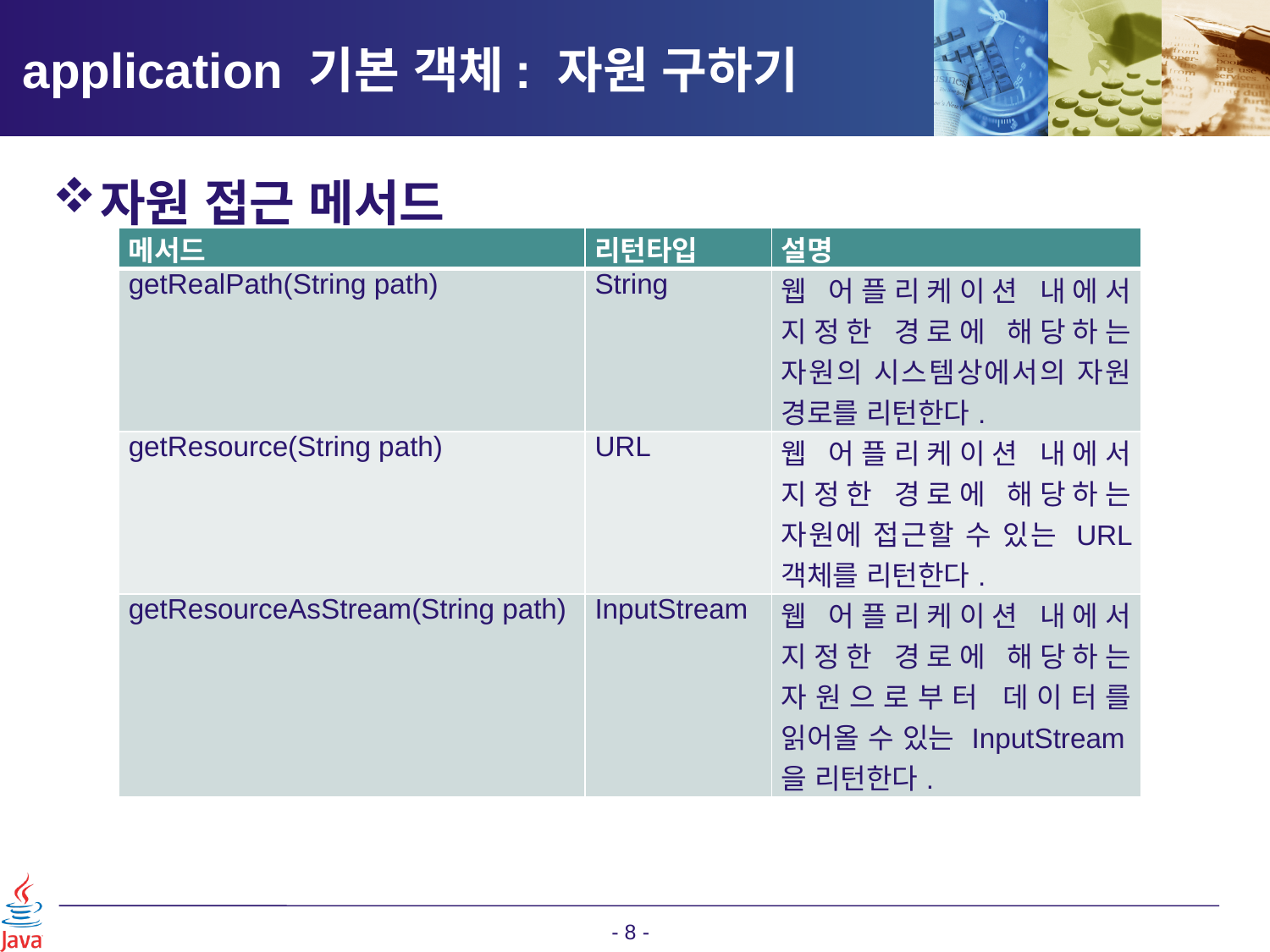

# application 기본 객체: 자원 구하기
자원 접근 메서드
| 메서드 | 리턴타입 | 설명 |
| --- | --- | --- |
| getRealPath(String path) | String | 웹 어플리케이션 내에서 지정한 경로에 해당하는 자원의 시스템상에서의 자원 경로를 리턴한다. |
| getResource(String path) | URL | 웹 어플리케이션 내에서 지정한 경로에 해당하는 자원에 접근할 수 있는 URL 객체를 리턴한다. |
| getResourceAsStream(String path) | InputStream | 웹 어플리케이션 내에서 지정한 경로에 해당하는 자원으로부터 데이터를 읽어올 수 있는 InputStream을 리턴한다. |